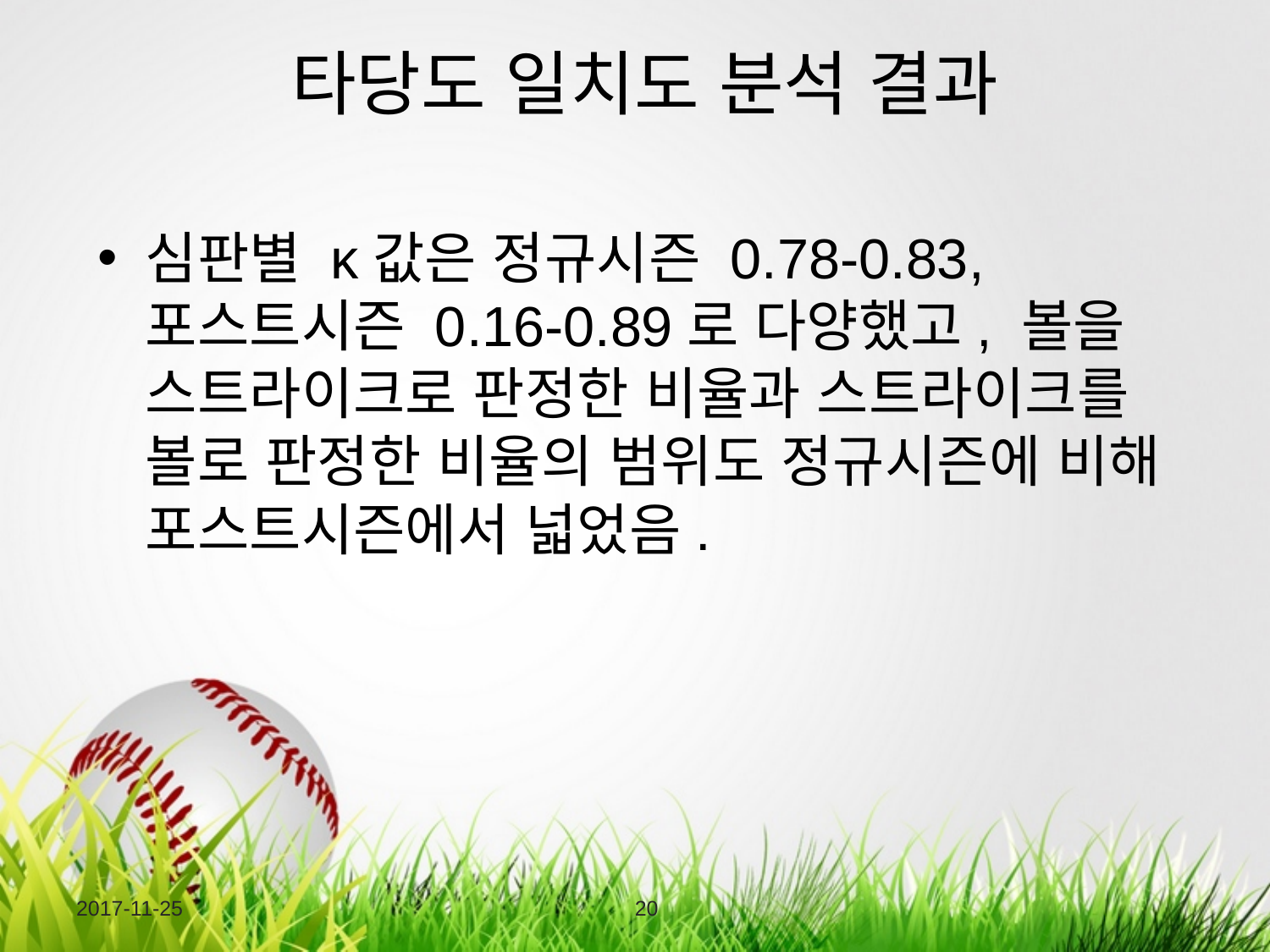

# 타당도 일치도 분석 결과
심판별 κ값은 정규시즌 0.78-0.83, 포스트시즌 0.16-0.89로 다양했고, 볼을 스트라이크로 판정한 비율과 스트라이크를 볼로 판정한 비율의 범위도 정규시즌에 비해 포스트시즌에서 넓었음.
2017-11-25
20